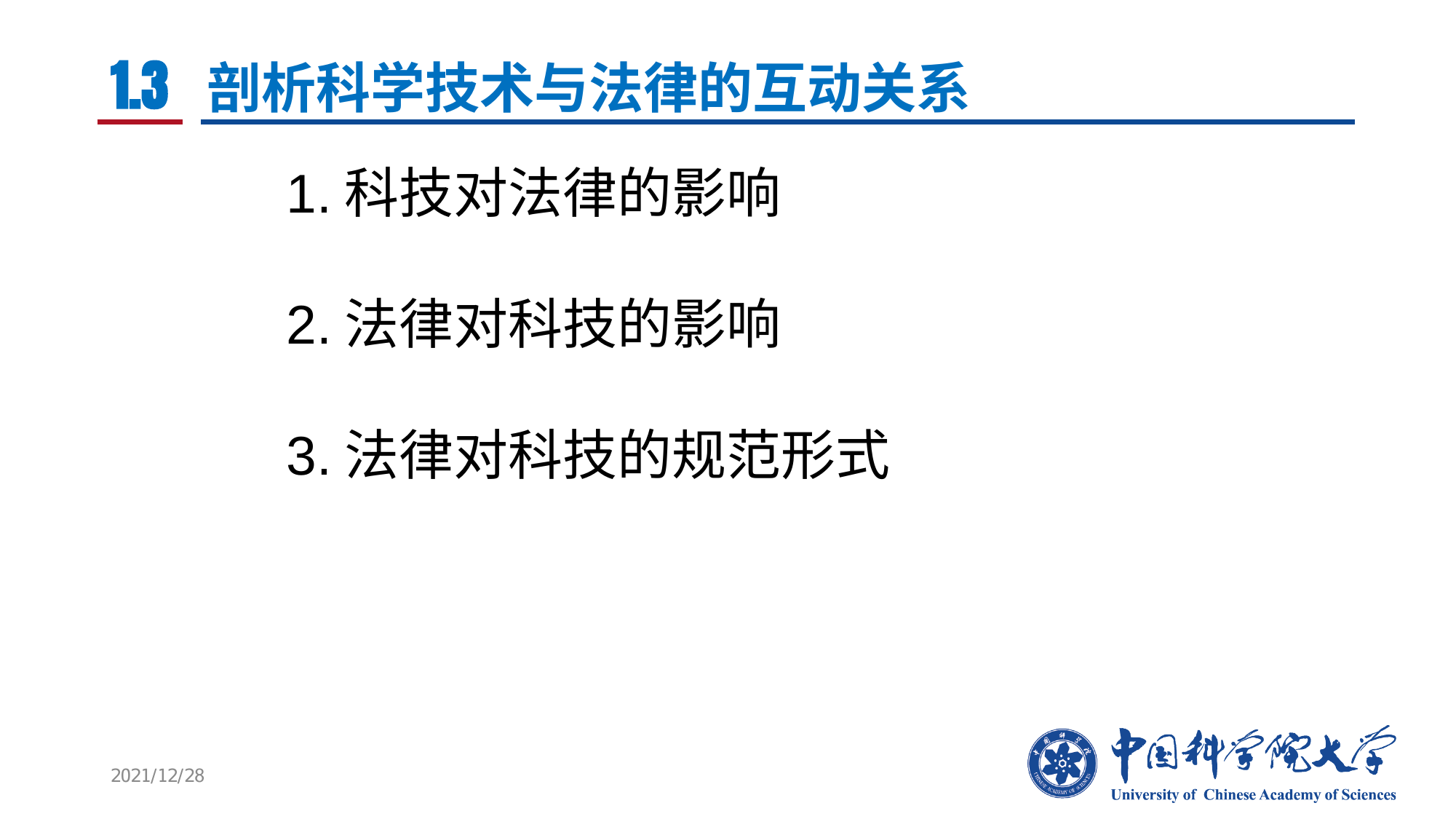

# 1.3  剖析科学技术与法律的互动关系
1.科技对法律的影响

2.法律对科技的影响

3.法律对科技的规范形式

2021/12/28